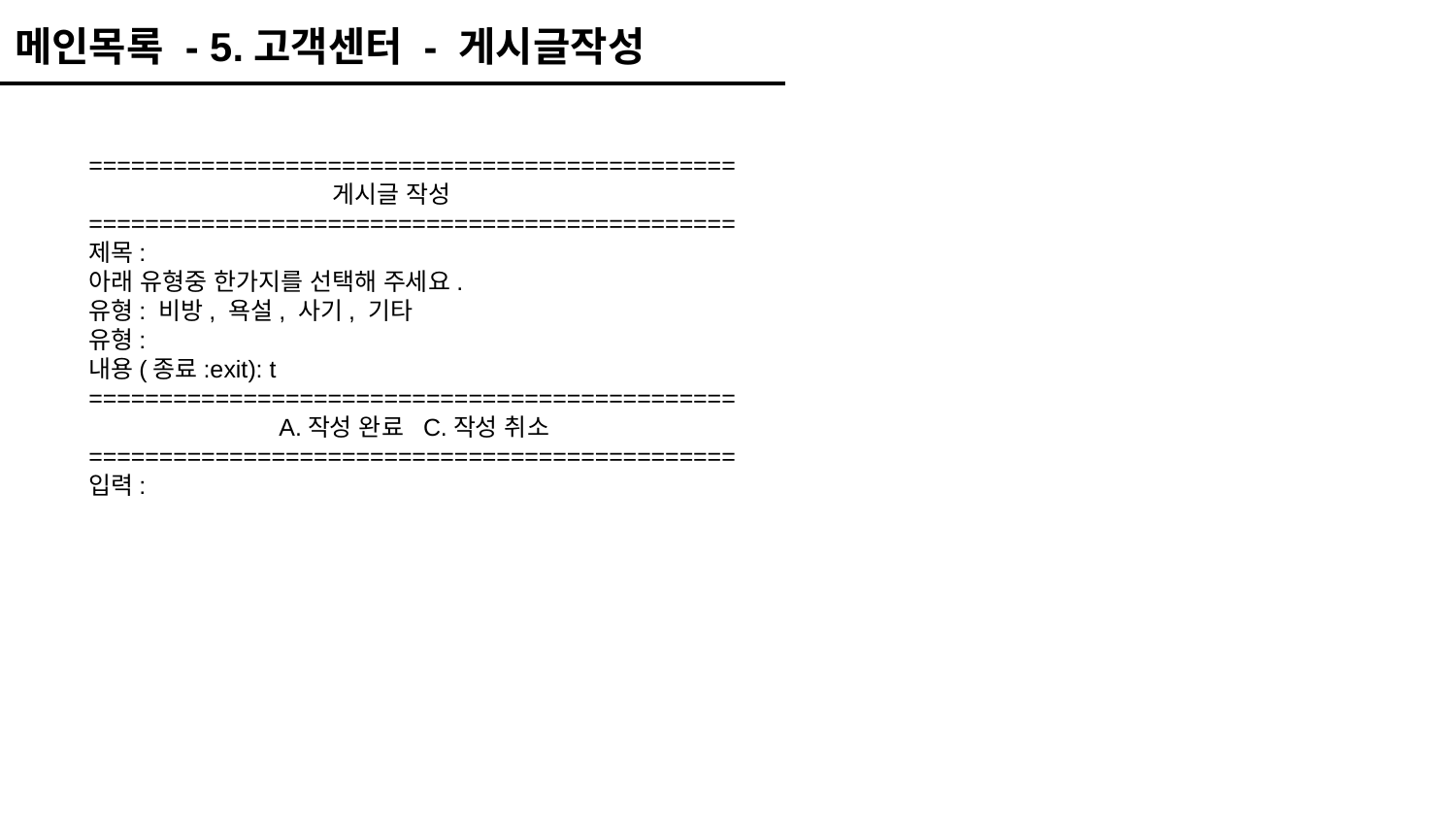

메인목록 - 5.고객센터 - 게시글작성
==============================================
                                   게시글 작성
==============================================
제목:
아래 유형중 한가지를 선택해 주세요.
유형: 비방, 욕설, 사기, 기타
유형:
내용(종료:exit): t
==============================================
                            A.작성 완료  C.작성 취소
==============================================
입력: